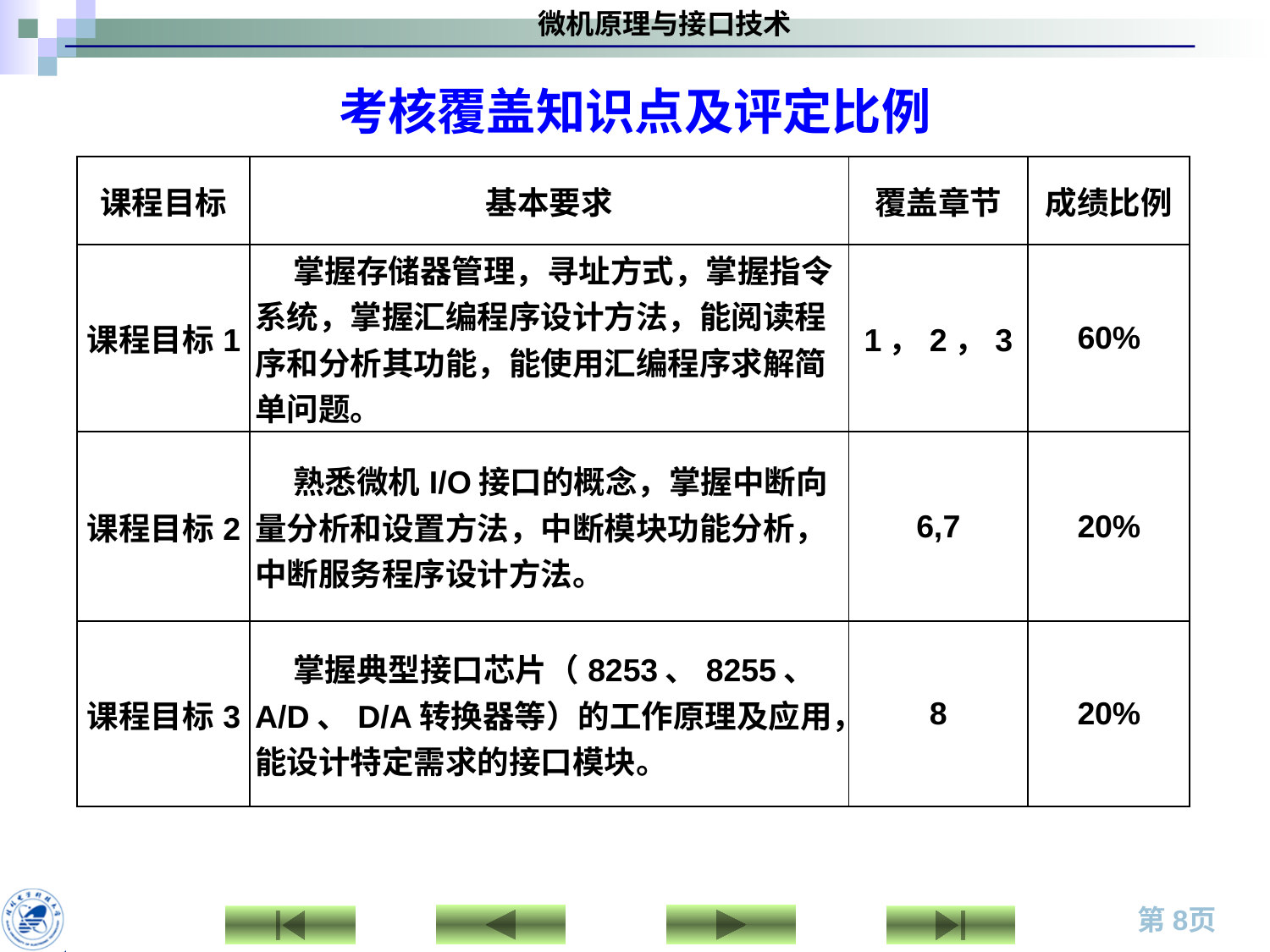

# 考核覆盖知识点及评定比例
| 课程目标 | 基本要求 | 覆盖章节 | 成绩比例 |
| --- | --- | --- | --- |
| 课程目标1 | 掌握存储器管理，寻址方式，掌握指令系统，掌握汇编程序设计方法，能阅读程序和分析其功能，能使用汇编程序求解简单问题。 | 1，2，3 | 60% |
| 课程目标2 | 熟悉微机I/O接口的概念，掌握中断向量分析和设置方法，中断模块功能分析，中断服务程序设计方法。 | 6,7 | 20% |
| 课程目标3 | 掌握典型接口芯片（8253、8255、A/D、D/A转换器等）的工作原理及应用，能设计特定需求的接口模块。 | 8 | 20% |